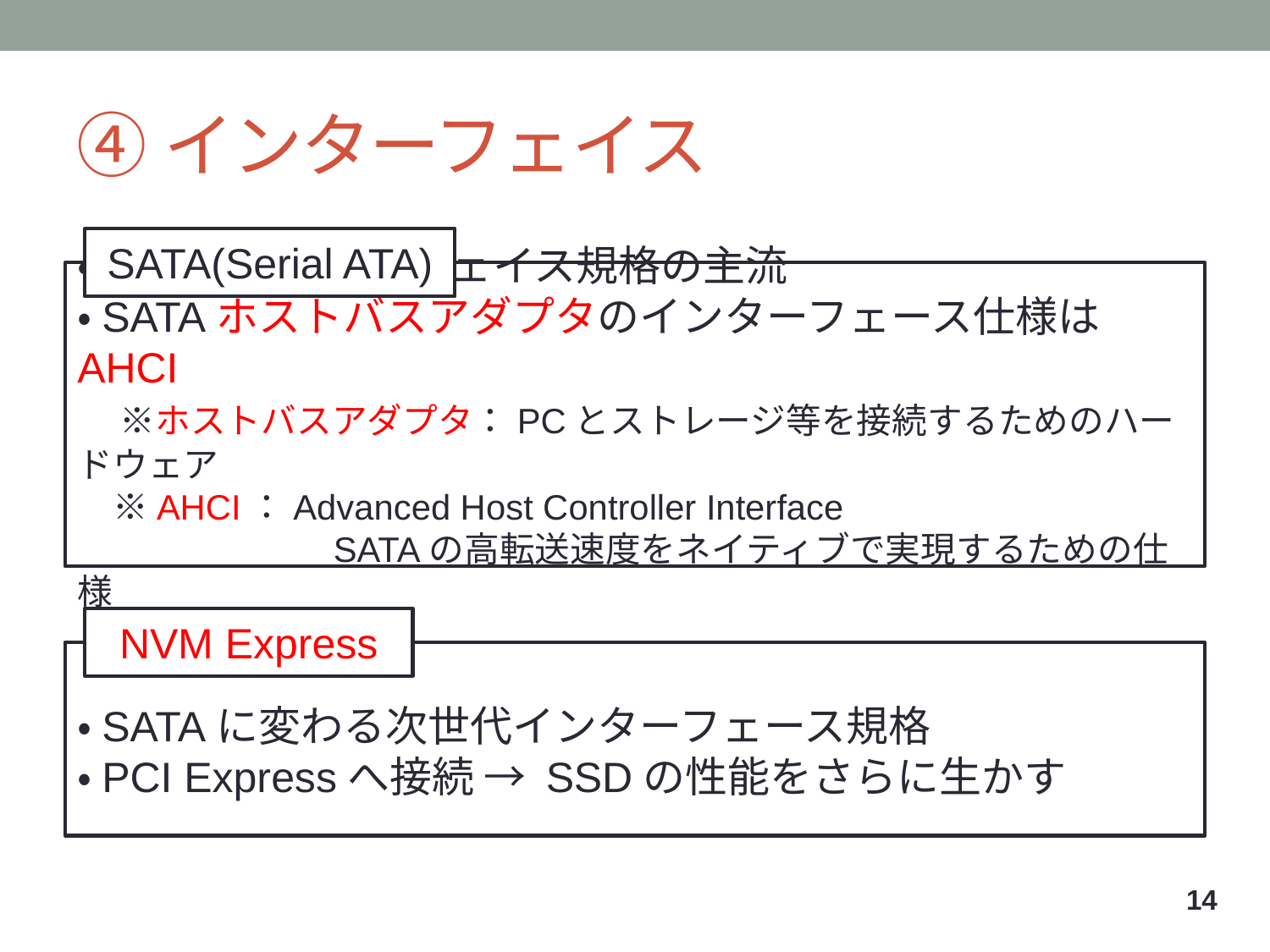

# ④インターフェイス
SATA(Serial ATA)

・SSDのインターフェイス規格の主流
・SATAホストバスアダプタのインターフェース仕様はAHCI
　※ホストバスアダプタ：PCとストレージ等を接続するためのハードウェア
　※AHCI：Advanced Host Controller Interface
　　　　　　　SATAの高転送速度をネイティブで実現するための仕様
NVM Express

・SATAに変わる次世代インターフェース規格
・PCI Expressへ接続 → SSDの性能をさらに生かす
14